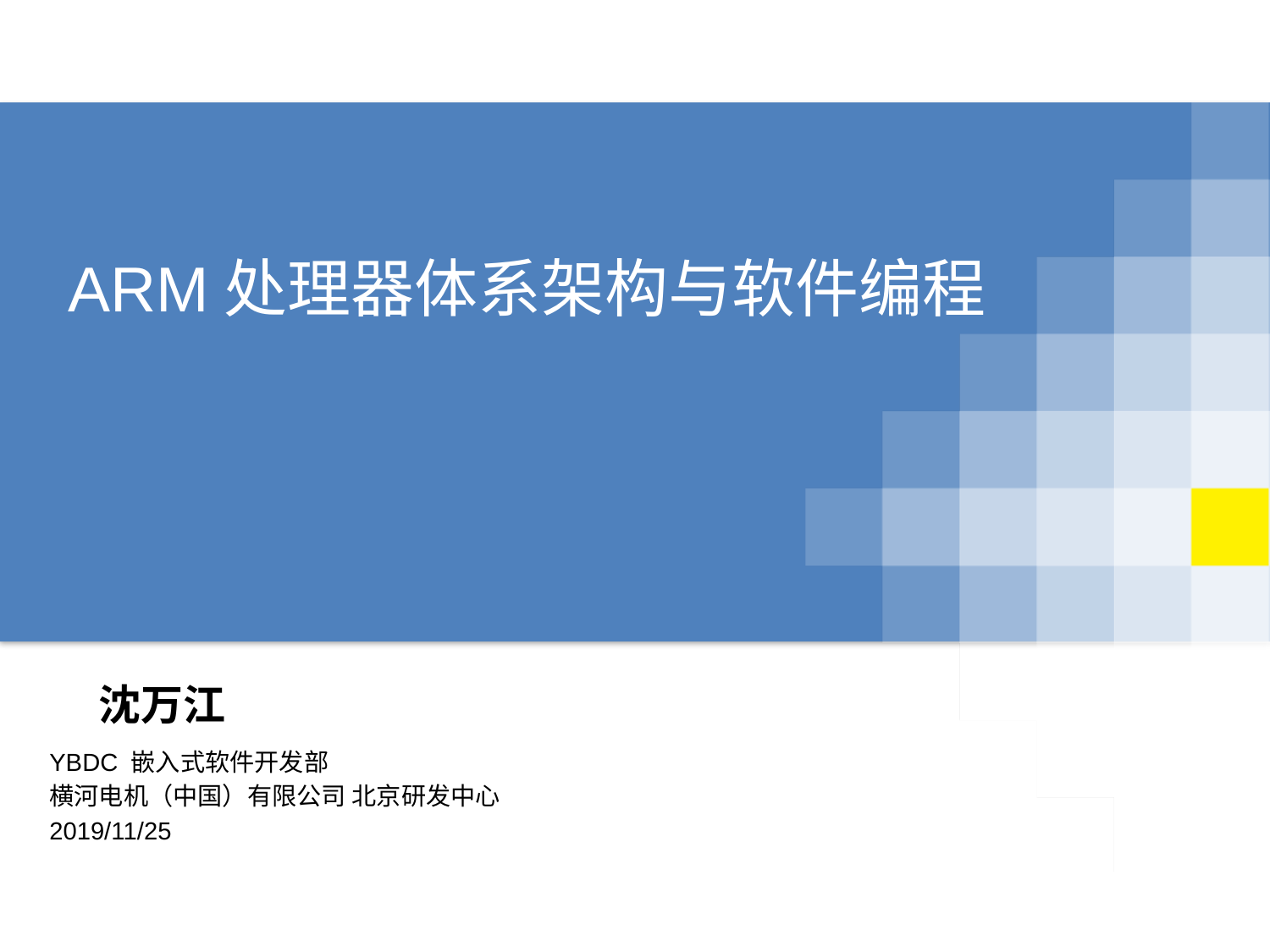

# ARM处理器体系架构与软件编程
沈万江
YBDC 嵌入式软件开发部
横河电机（中国）有限公司 北京研发中心
2019/11/25